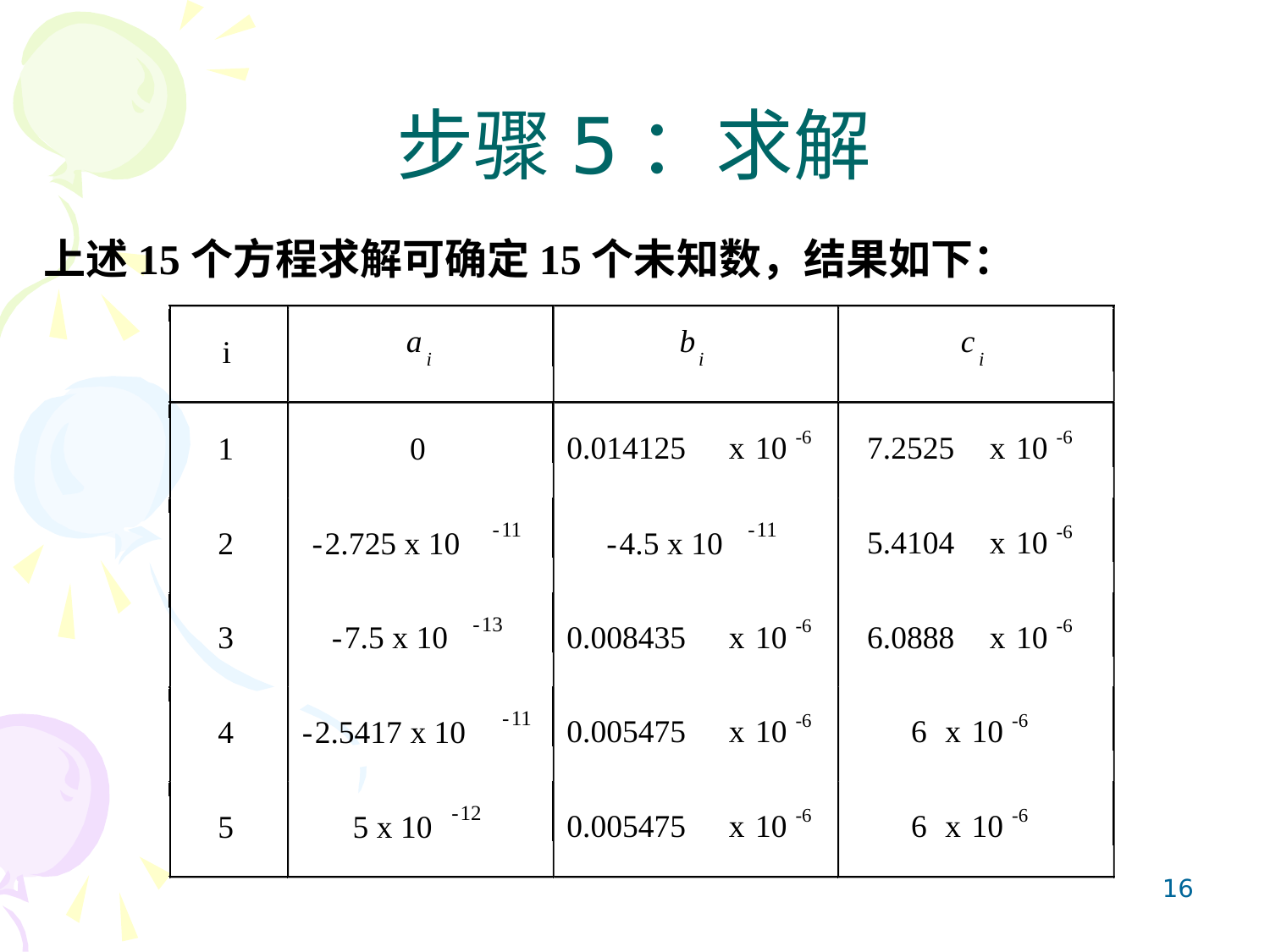

# 步骤5：求解
上述15个方程求解可确定15个未知数，结果如下：

a
i

b
i

c
i

i

-6
 x
10
-6
 x
10
0.014125

7.2525

1

0

-
11

-
11

-6
 x
10
5.4104

2

-
2.725 x 10
-
4.5 x 10

-
13

-6
 x
10
-6
 x
10
0.008435

6.0888

3

-
7.5 x 10

-
11

-6
 x
10
-6
 x
10
0.005475

6

4

-
2.5417 x 10

-
12

-6
 x
10
-6
 x
10
0.005475

6

5

5 x 10

16